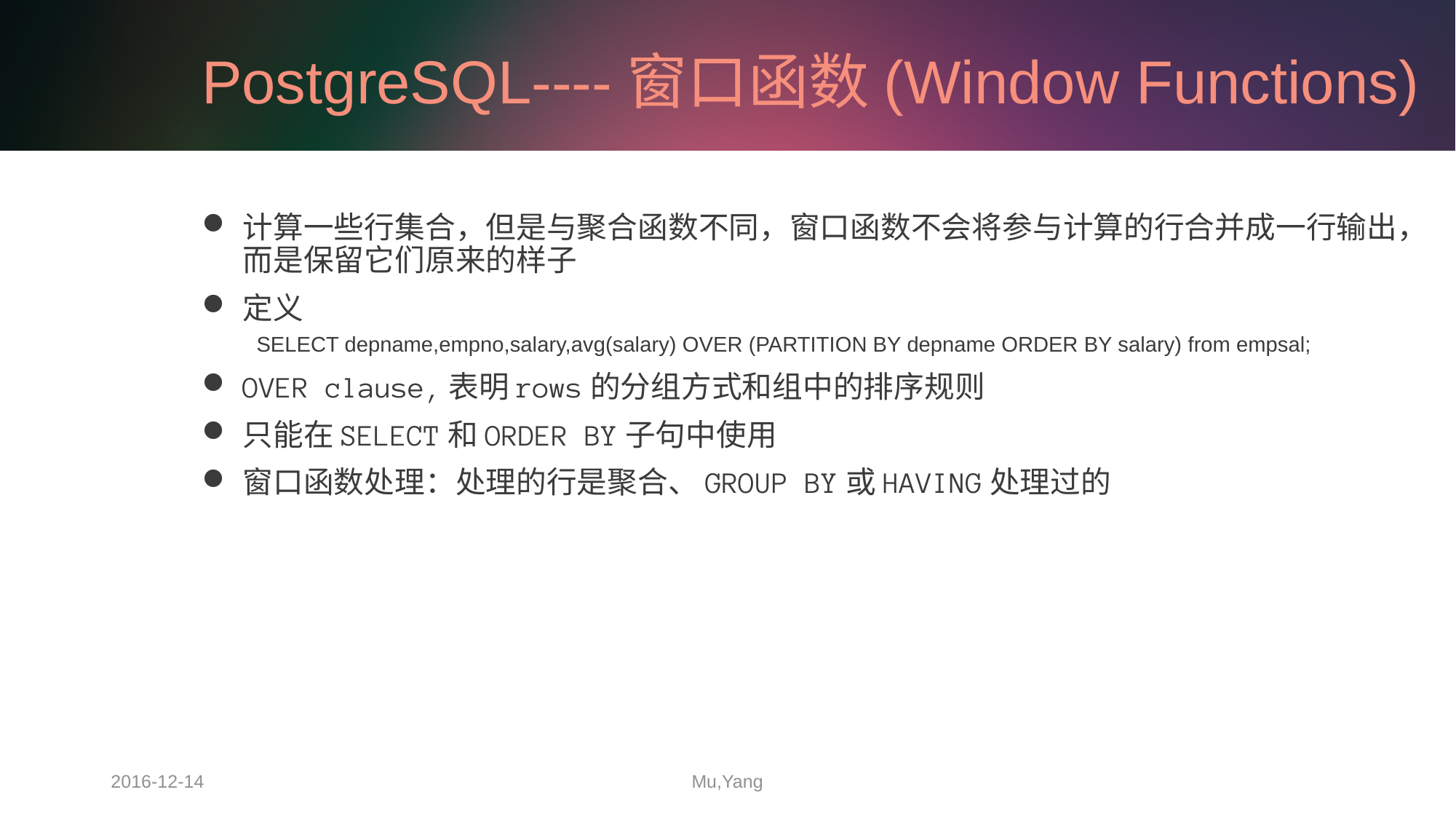

# PostgreSQL----窗口函数(Window Functions)
计算一些行集合，但是与聚合函数不同，窗口函数不会将参与计算的行合并成一行输出，而是保留它们原来的样子
定义
SELECT depname,empno,salary,avg(salary) OVER (PARTITION BY depname ORDER BY salary) from empsal;
OVER clause,表明rows的分组方式和组中的排序规则
只能在SELECT和ORDER BY子句中使用
窗口函数处理：处理的行是聚合、GROUP BY或HAVING处理过的
2016-12-14
Mu,Yang
104